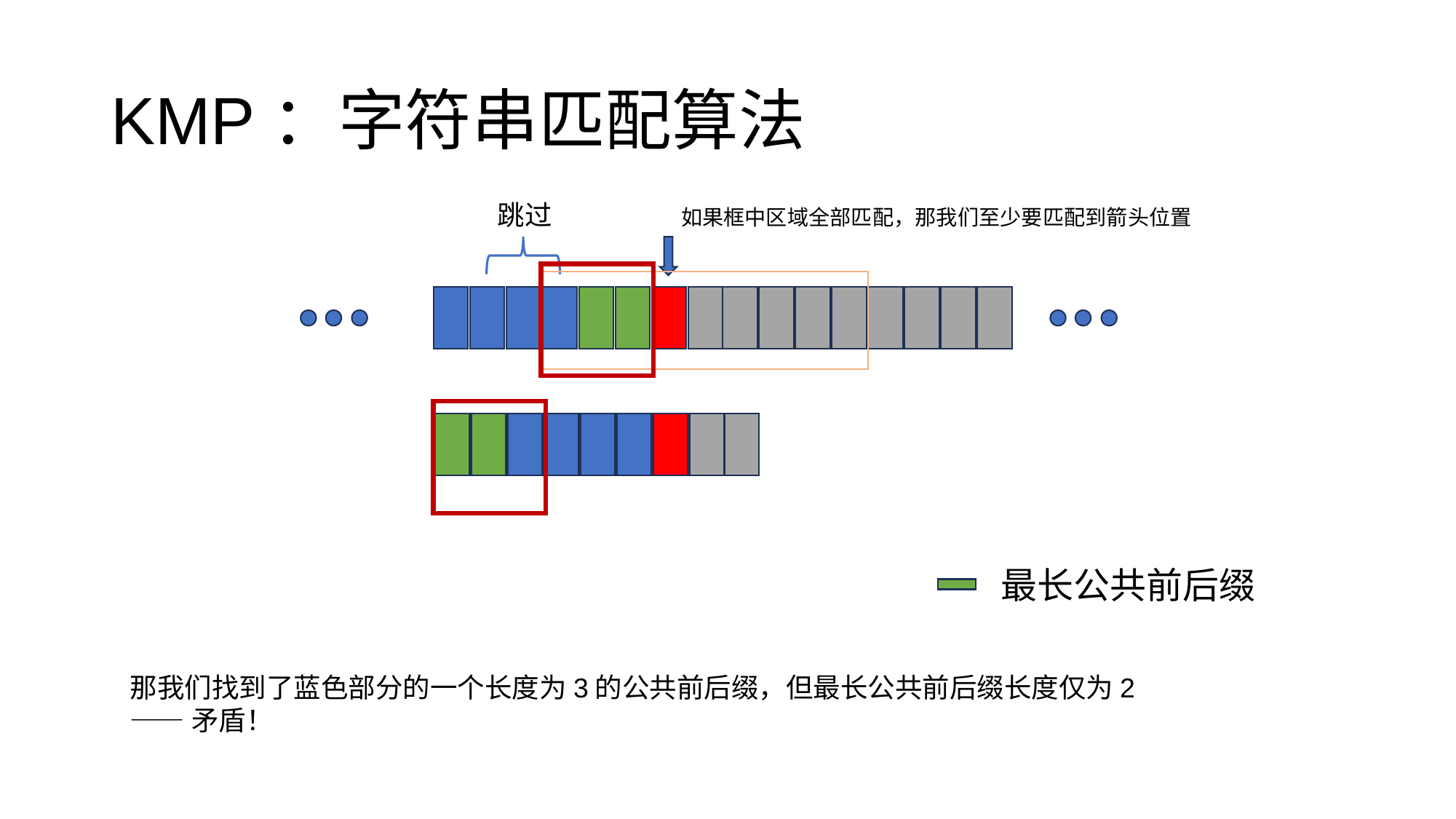

# KMP：字符串匹配算法
跳过
如果框中区域全部匹配，那我们至少要匹配到箭头位置

最长公共前后缀

那我们找到了蓝色部分的一个长度为3的公共前后缀，但最长公共前后缀长度仅为2
——矛盾！